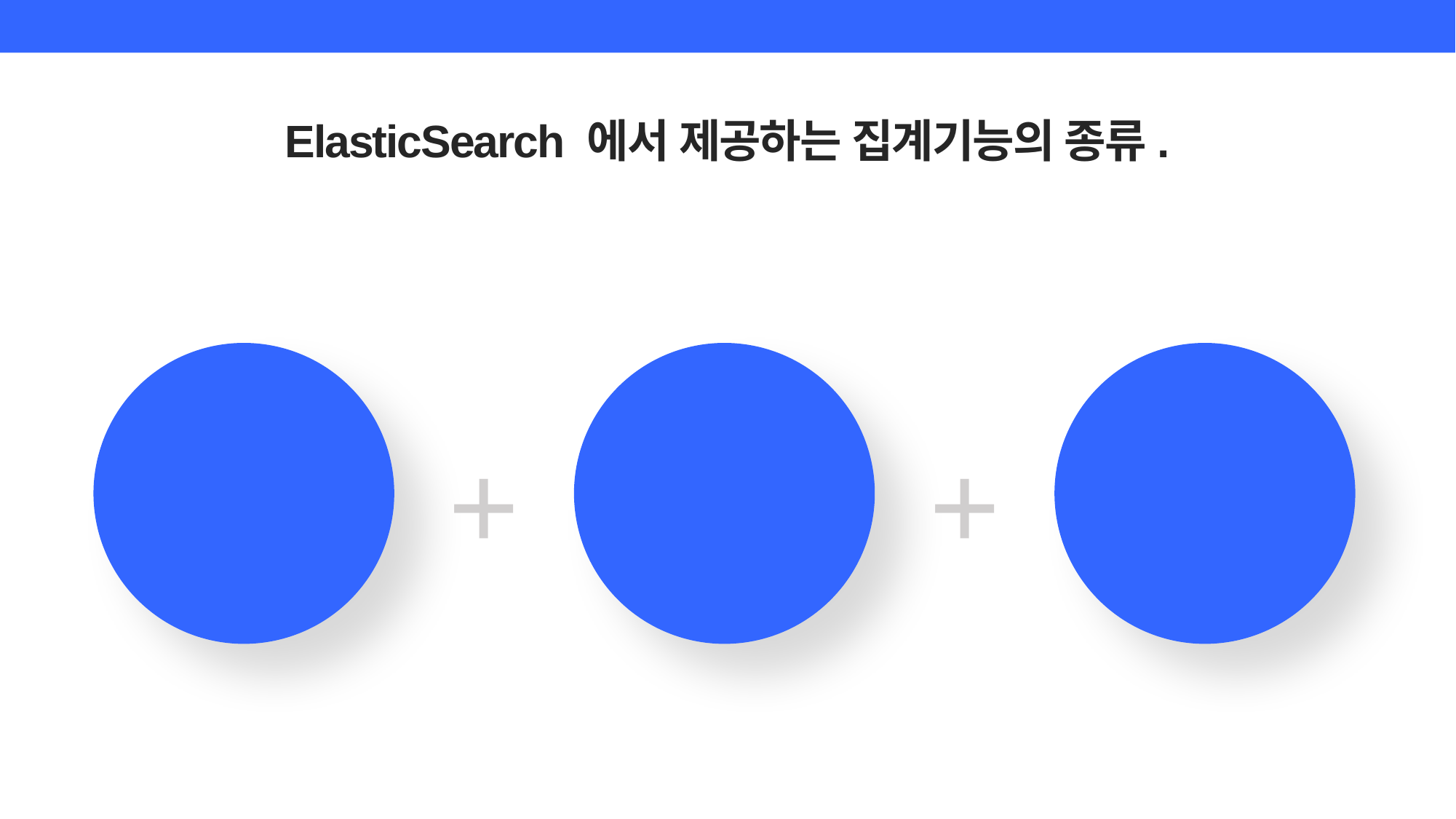

ElasticSearch 에서 제공하는 집계기능의 종류.

메트릭 집계
(Metrix)
버킷 집계
파이프라인
집계
+
+